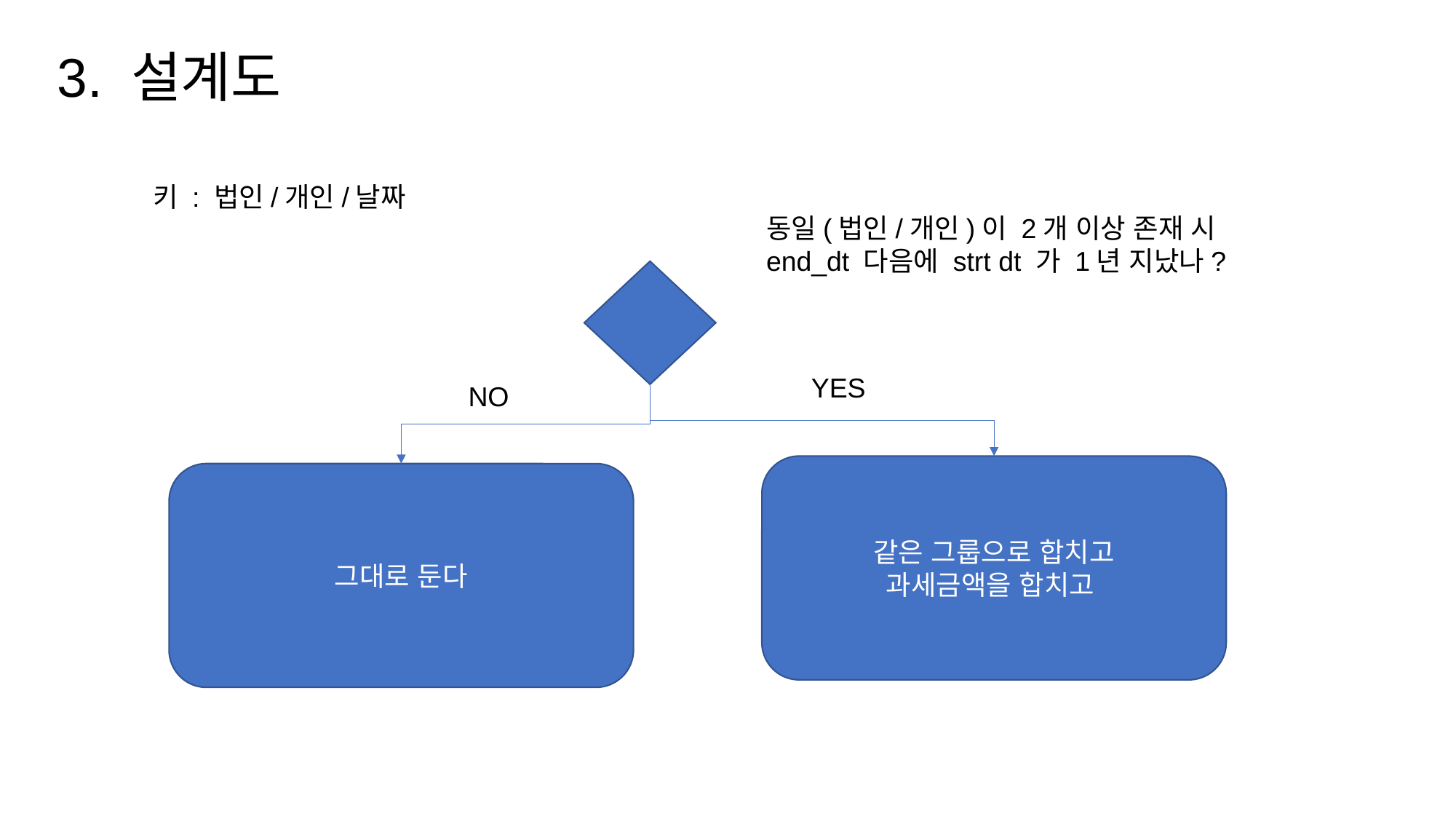

3. 설계도
키 : 법인/개인/날짜
동일(법인/개인)이 2개 이상 존재 시
end_dt 다음에 strt dt 가 1년 지났나?

YES
NO
같은 그룹으로 합치고
과세금액을 합치고
그대로 둔다